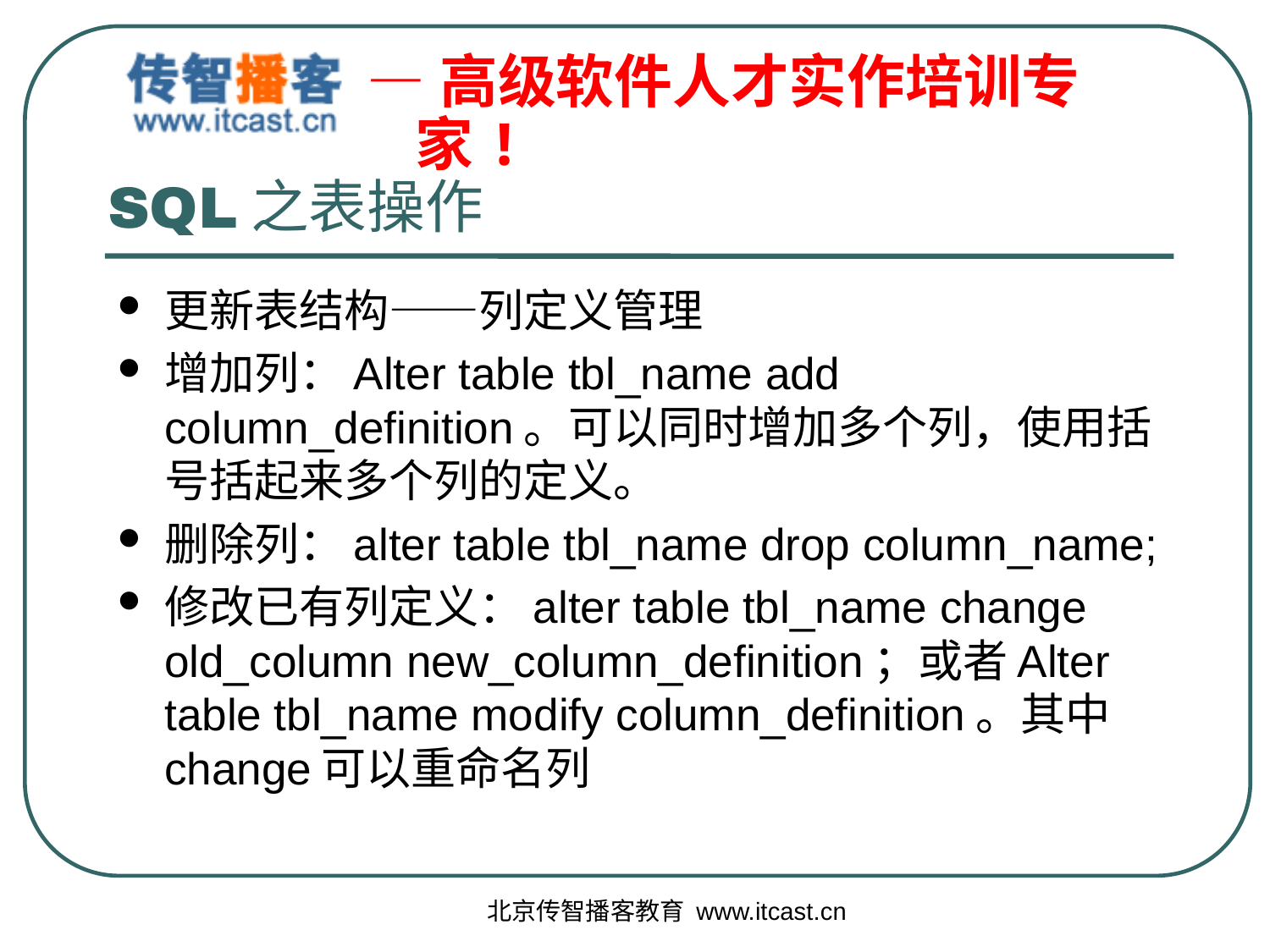

# SQL之表操作
更新表结构——列定义管理
增加列：Alter table tbl_name add column_definition。可以同时增加多个列，使用括号括起来多个列的定义。
删除列：alter table tbl_name drop column_name;
修改已有列定义：alter table tbl_name change old_column new_column_definition；或者Alter table tbl_name modify column_definition。其中change可以重命名列